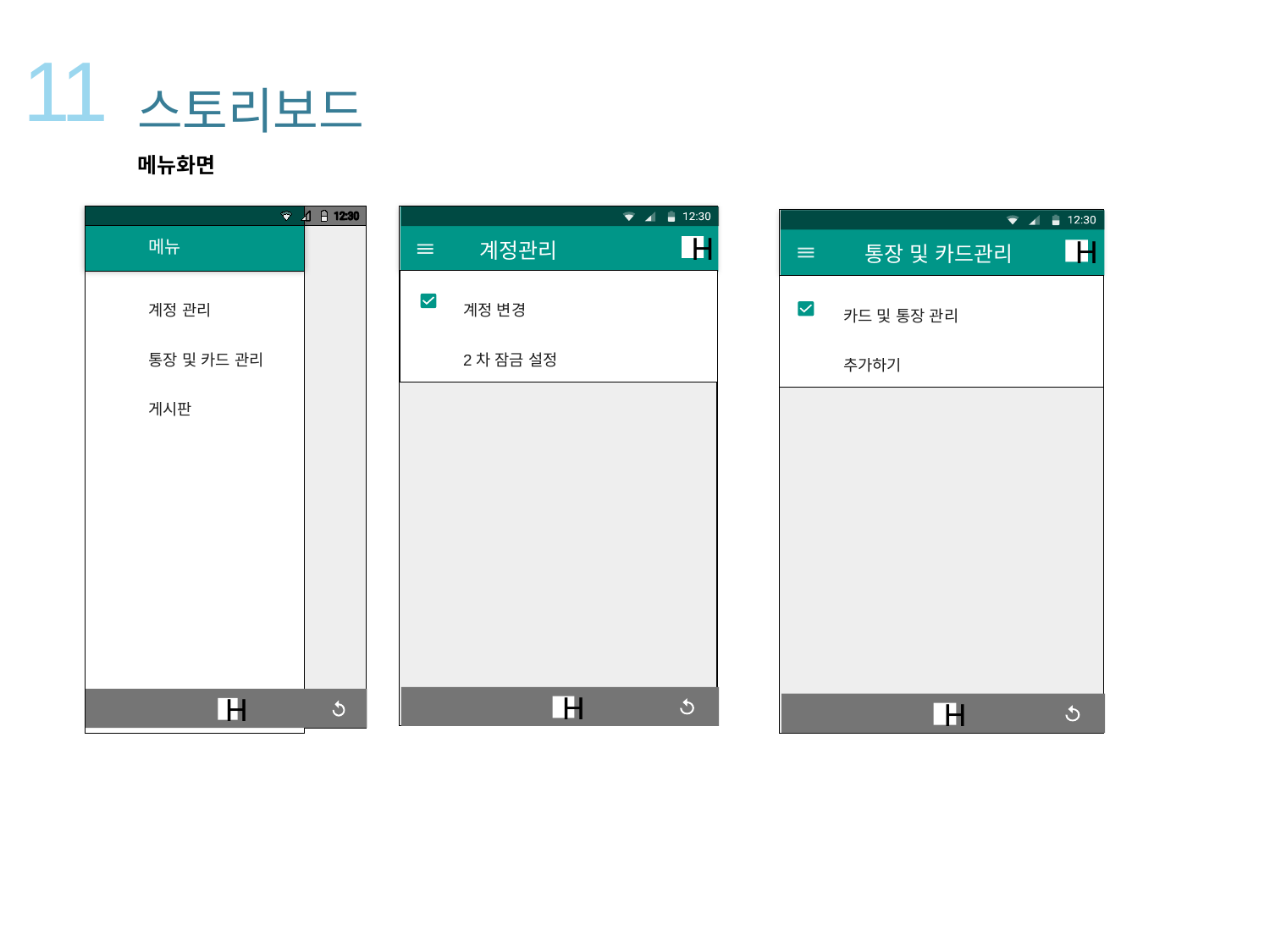

11
스토리보드
메뉴화면

메뉴
계정 관리
통장 및 카드 관리
게시판

H

계정관리
H
계정 변경
2차 잠금 설정

H

통장 및 카드관리
H

H

카드 및 통장 관리
추가하기